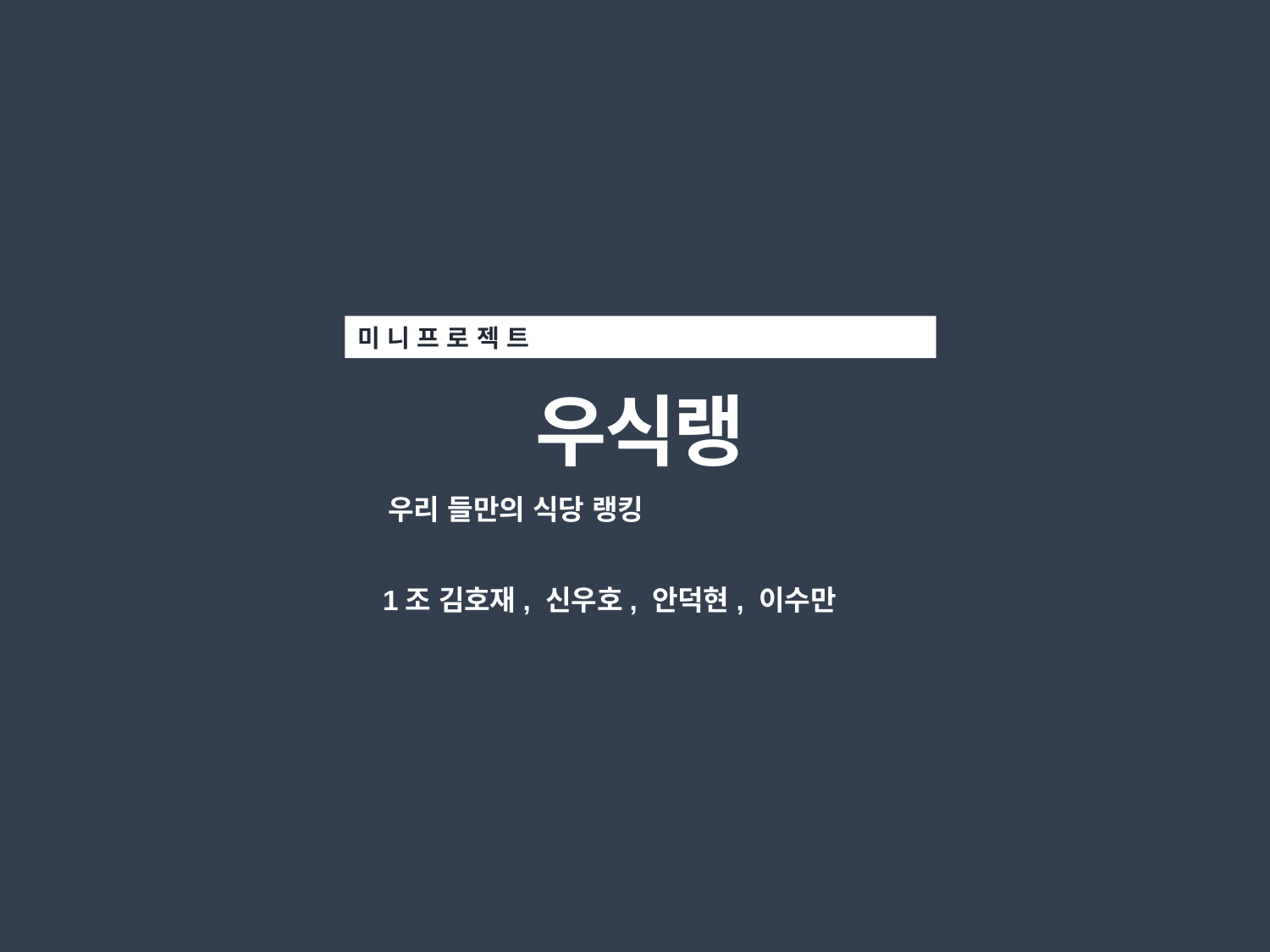

미 니 프 로 젝 트
우식랭
우리 들만의 식당 랭킹
1조 김호재, 신우호, 안덕현, 이수만